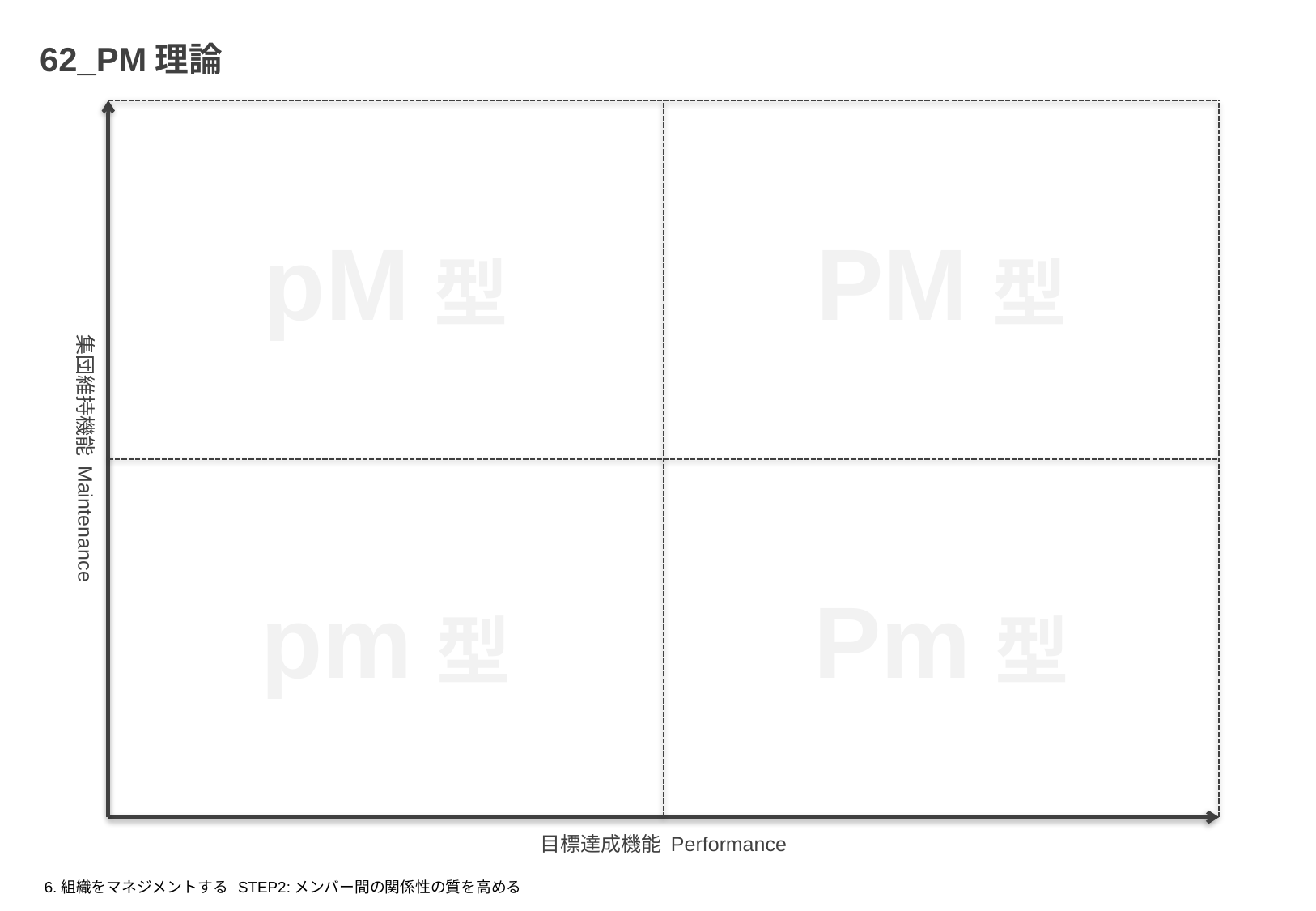

62_PM理論
pM型
PM型
集団維持機能 Maintenance
pm型
Pm型
目標達成機能 Performance
6.組織をマネジメントする
STEP2:メンバー間の関係性の質を高める